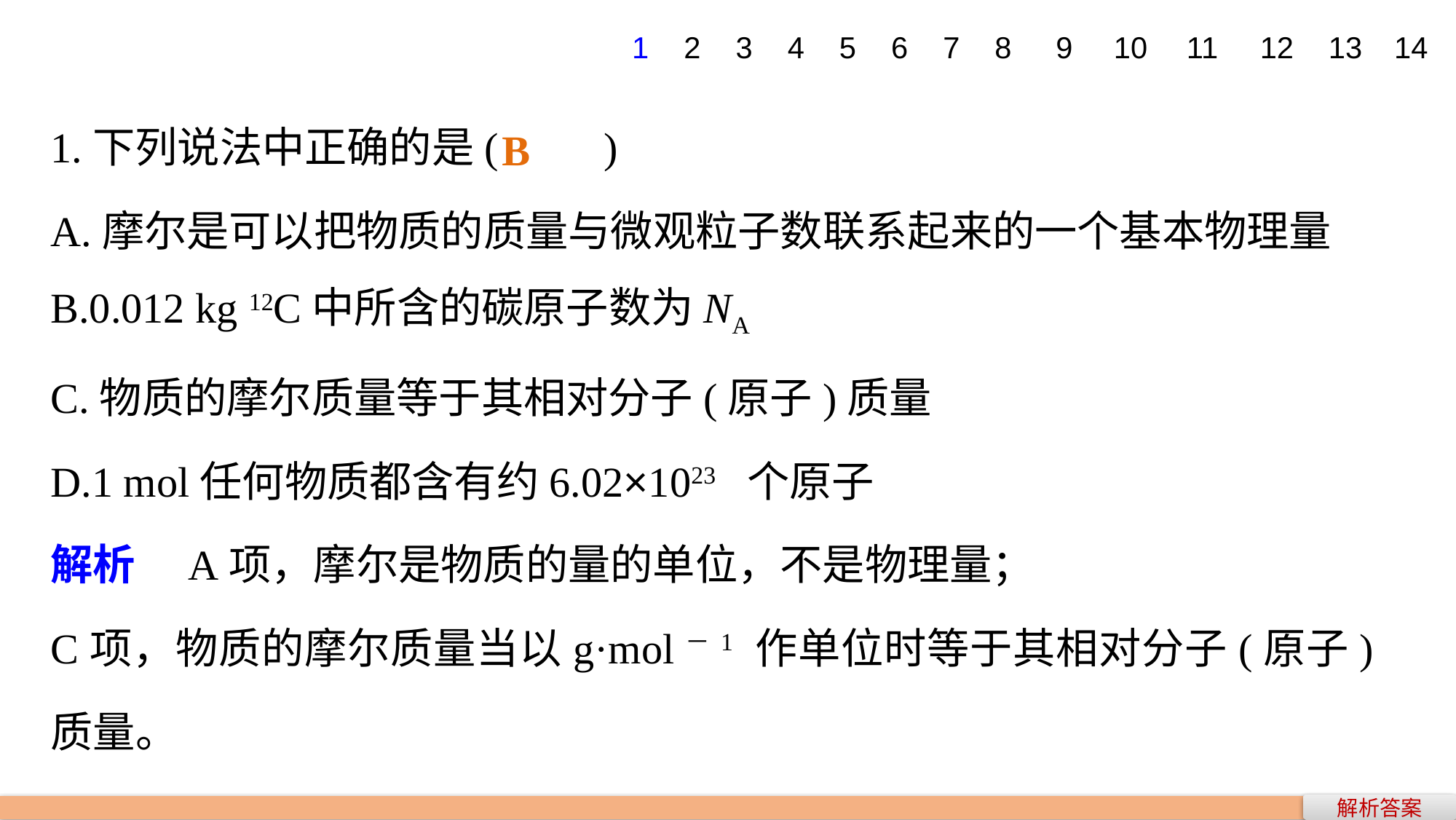

1
2
3
4
5
6
7
8
9
10
11
12
13
14
1.下列说法中正确的是(　　)
A.摩尔是可以把物质的质量与微观粒子数联系起来的一个基本物理量
B.0.012 kg 12C中所含的碳原子数为NA
C.物质的摩尔质量等于其相对分子(原子)质量
D.1 mol任何物质都含有约6.02×1023  个原子
解析　A项，摩尔是物质的量的单位，不是物理量；
C项，物质的摩尔质量当以g·mol－1 作单位时等于其相对分子(原子)质量。
B
解析答案